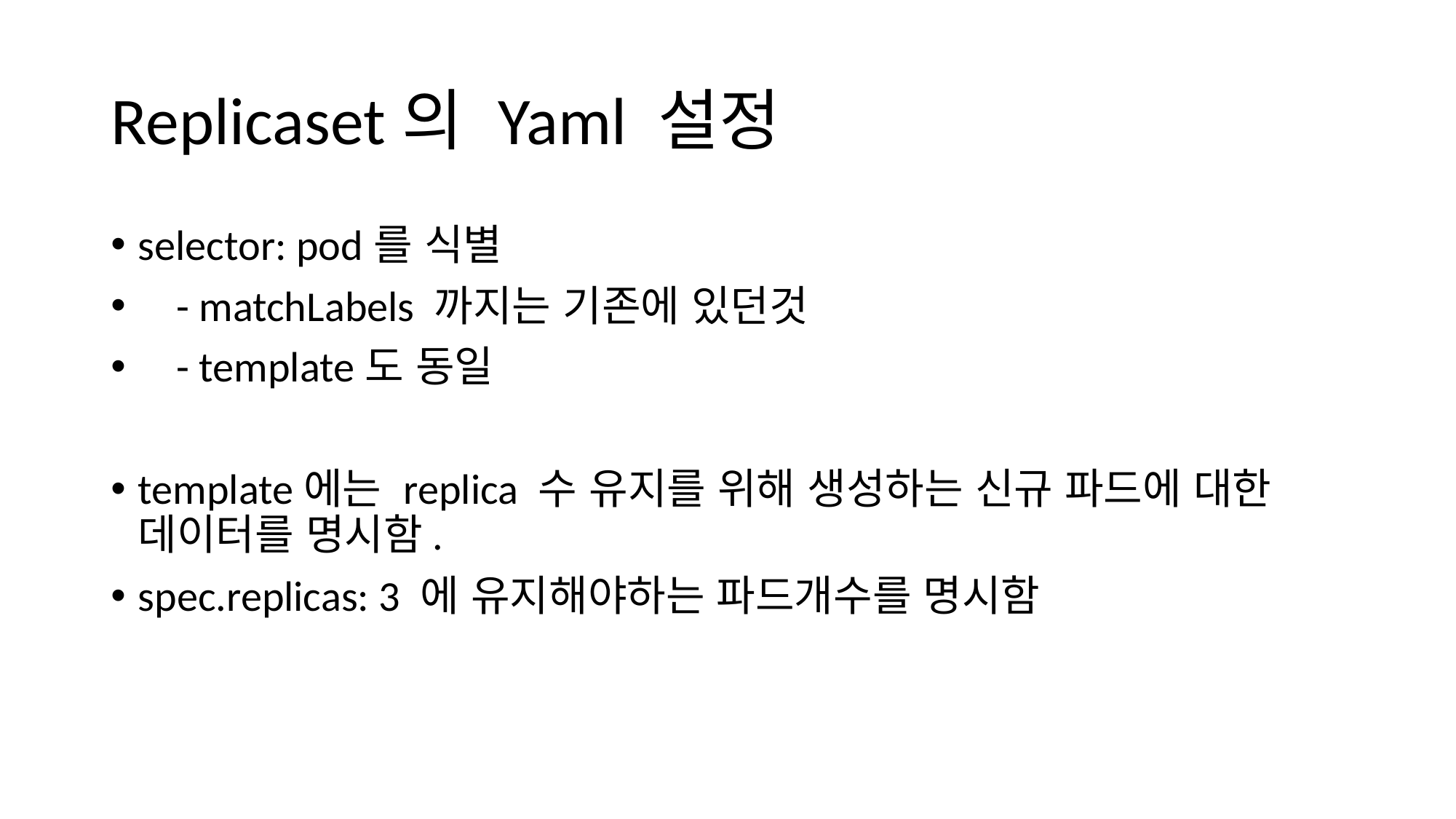

# Replicaset의 Yaml 설정
selector: pod를 식별
    - matchLabels 까지는 기존에 있던것
    - template도 동일

template에는 replica 수 유지를 위해 생성하는 신규 파드에 대한 데이터를 명시함.
spec.replicas: 3 에 유지해야하는 파드개수를 명시함